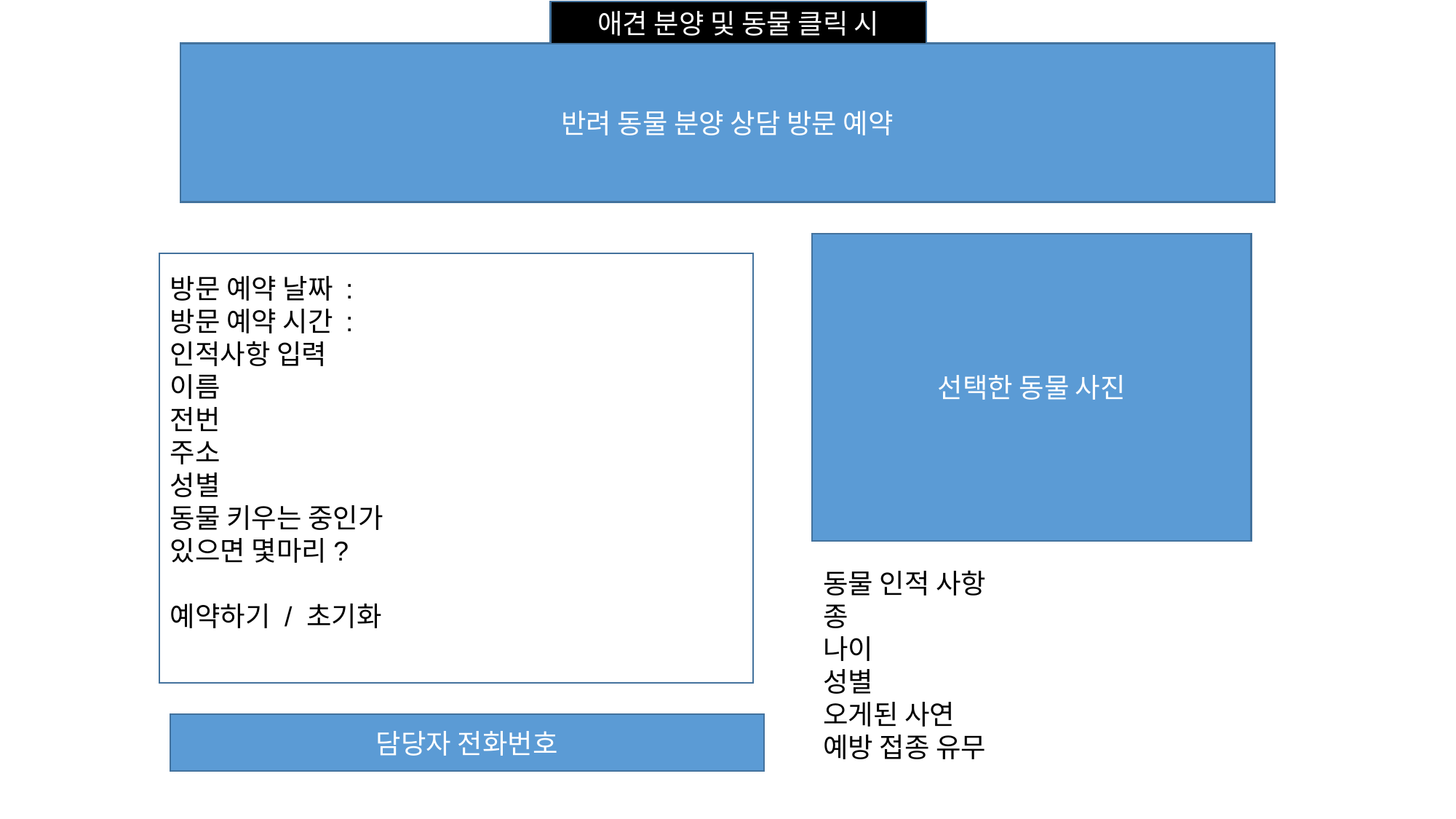

애견 분양 및 동물 클릭 시
반려 동물 분양 상담 방문 예약
선택한 동물 사진
방문 예약 날짜 :
방문 예약 시간 :
인적사항 입력
이름
전번
주소
성별
동물 키우는 중인가
있으면 몇마리?

예약하기 / 초기화

동물 인적 사항
종
나이
성별
오게된 사연
예방 접종 유무

담당자 전화번호